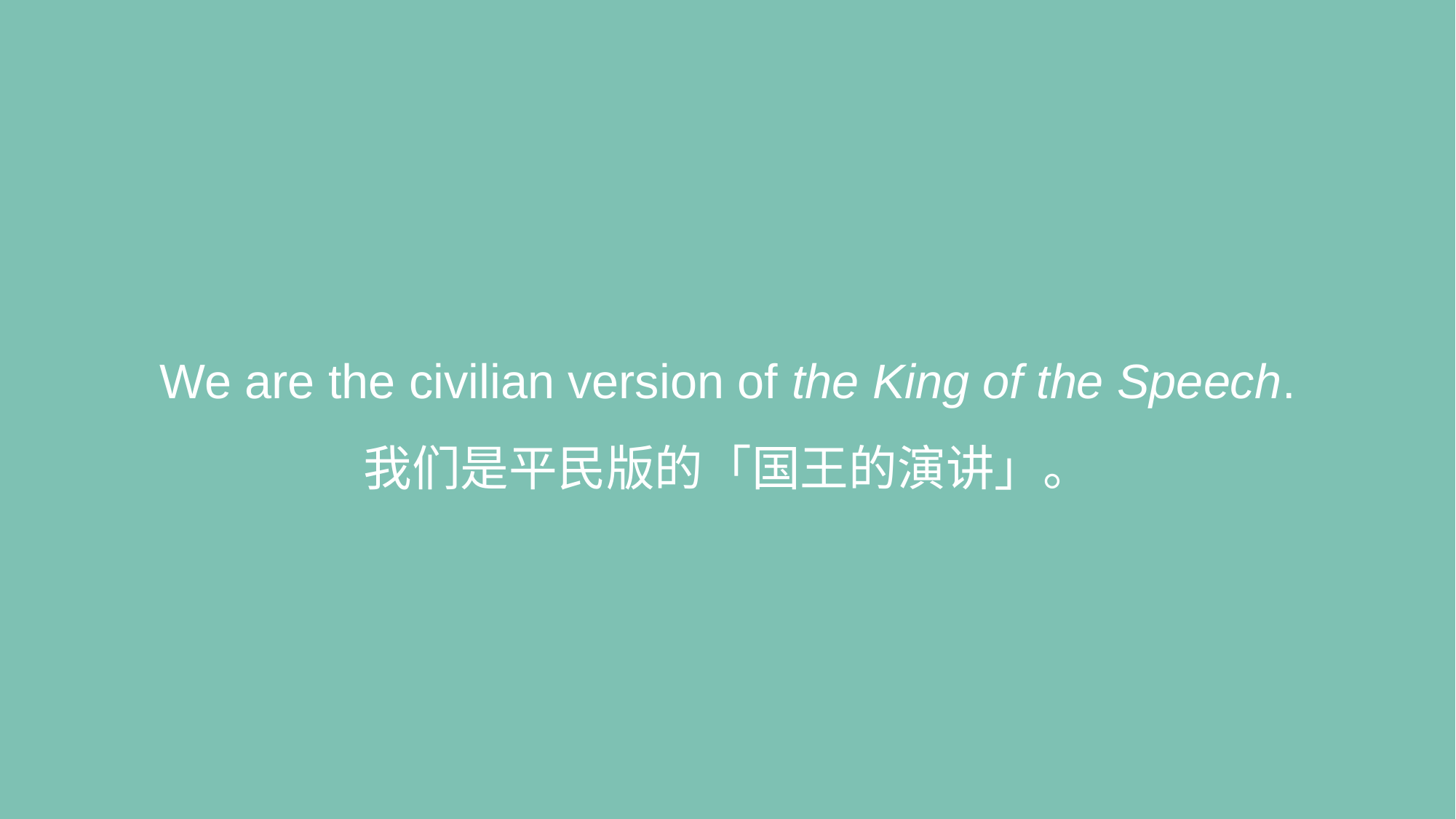

We are the civilian version of the King of the Speech.
我们是平民版的「国王的演讲」。
2